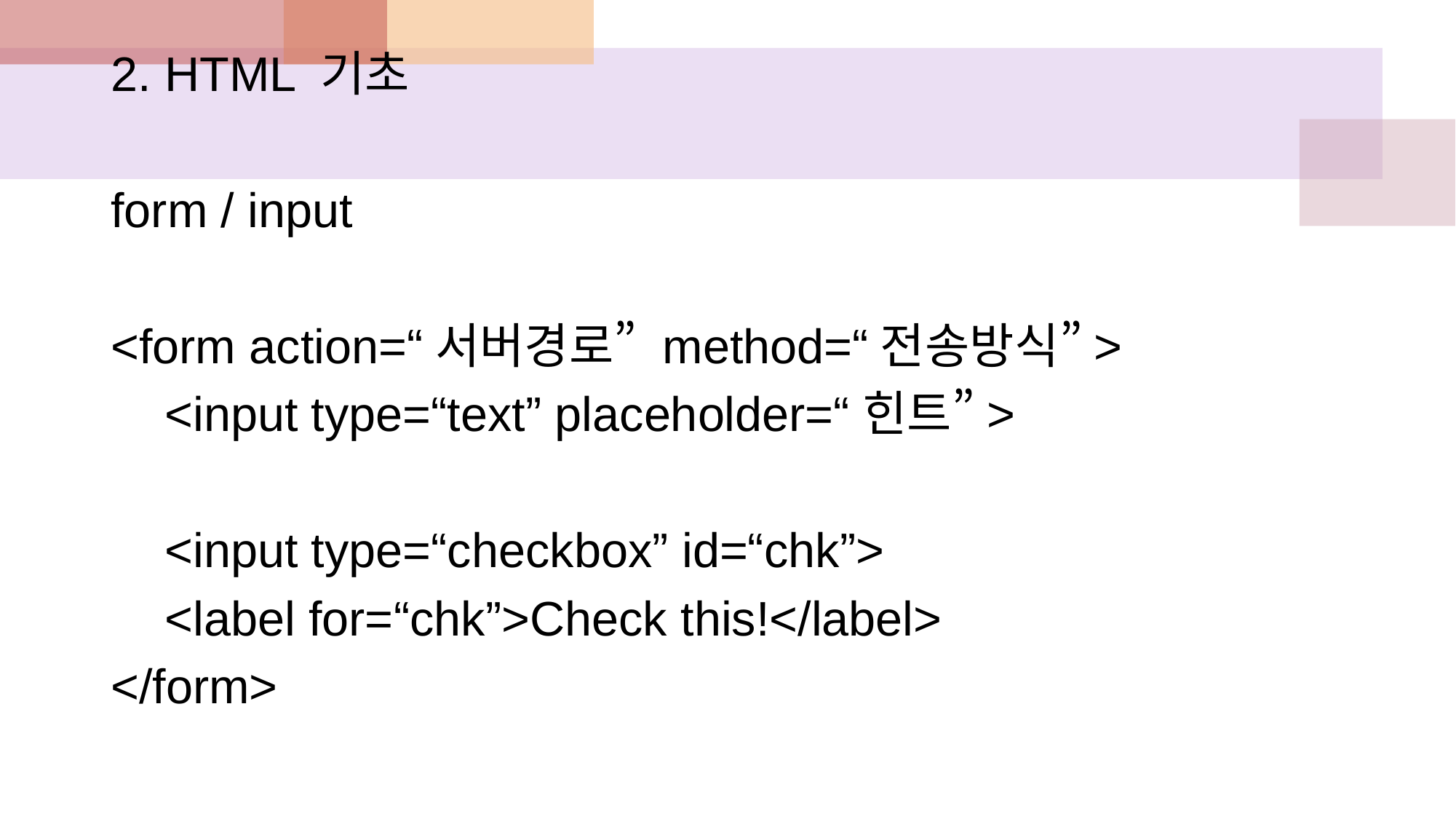

2. HTML 기초

form / input

<form action=“서버경로” method=“전송방식”>
    <input type=“text” placeholder=“힌트”>

    <input type=“checkbox” id=“chk”>
    <label for=“chk”>Check this!</label>
</form>